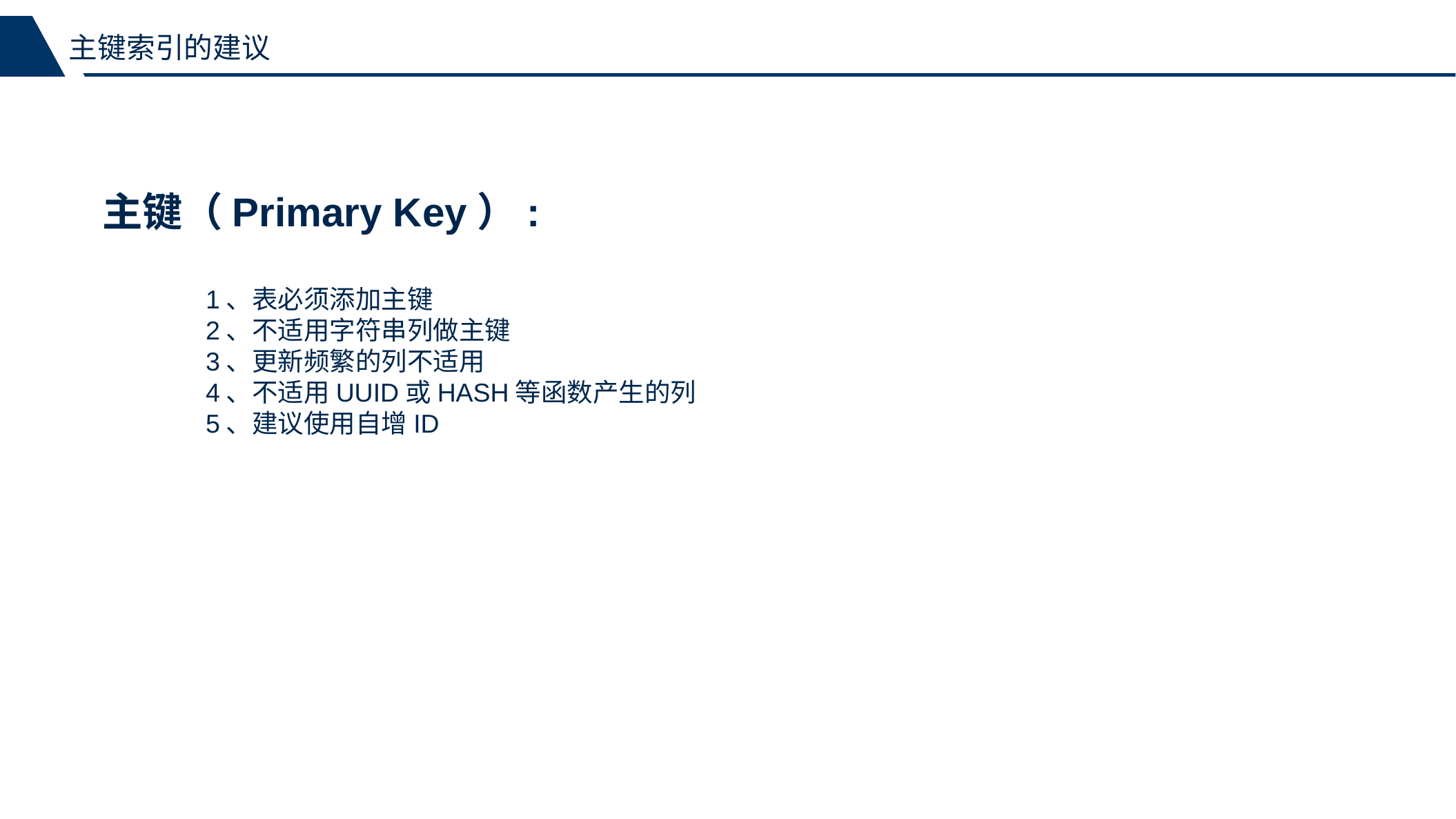

主键索引的建议

主键（Primary Key）:

	1、表必须添加主键
	2、不适用字符串列做主键
	3、更新频繁的列不适用
	4、不适用UUID或HASH等函数产生的列
	5、建议使用自增ID